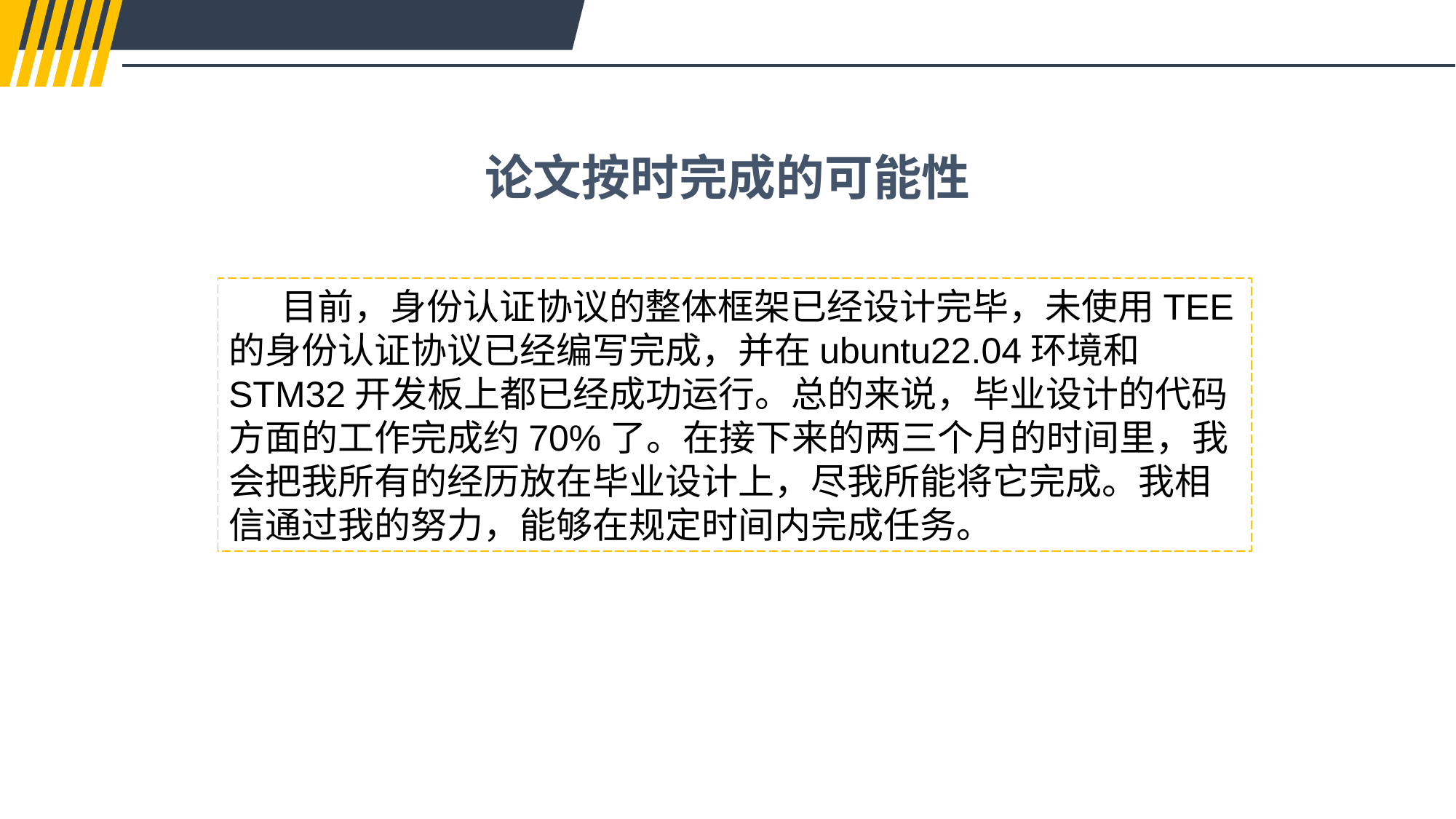

论文按时完成的可能性
     目前，身份认证协议的整体框架已经设计完毕，未使用TEE的身份认证协议已经编写完成，并在ubuntu22.04环境和STM32开发板上都已经成功运行。总的来说，毕业设计的代码方面的工作完成约70%了。在接下来的两三个月的时间里，我会把我所有的经历放在毕业设计上，尽我所能将它完成。我相信通过我的努力，能够在规定时间内完成任务。